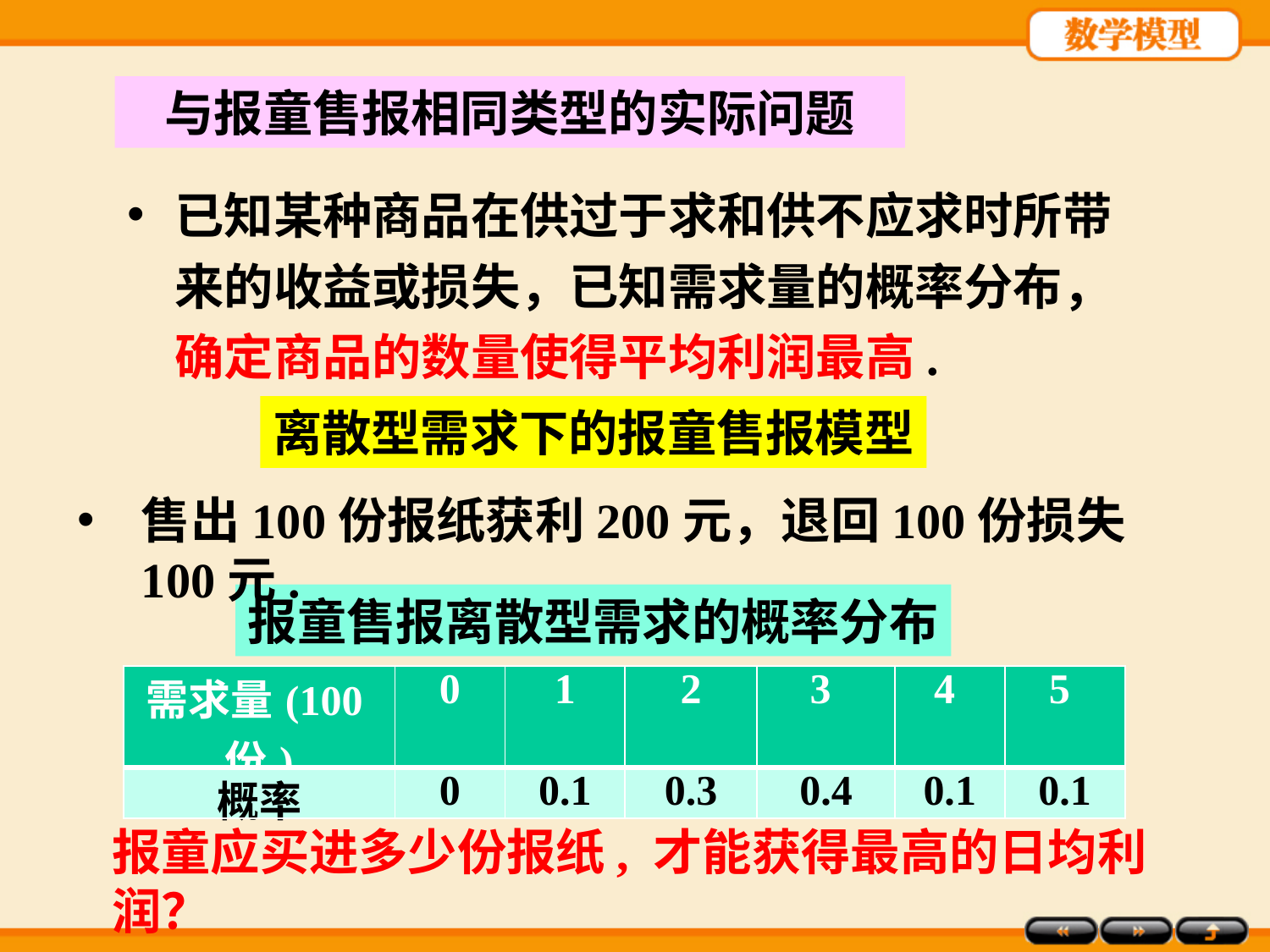

与报童售报相同类型的实际问题
已知某种商品在供过于求和供不应求时所带来的收益或损失，已知需求量的概率分布，确定商品的数量使得平均利润最高.
离散型需求下的报童售报模型
售出100份报纸获利200元，退回100份损失100元.
报童售报离散型需求的概率分布
| 需求量(100份) | 0 | 1 | 2 | 3 | 4 | 5 |
| --- | --- | --- | --- | --- | --- | --- |
| 概率 | 0 | 0.1 | 0.3 | 0.4 | 0.1 | 0.1 |
报童应买进多少份报纸, 才能获得最高的日均利润？